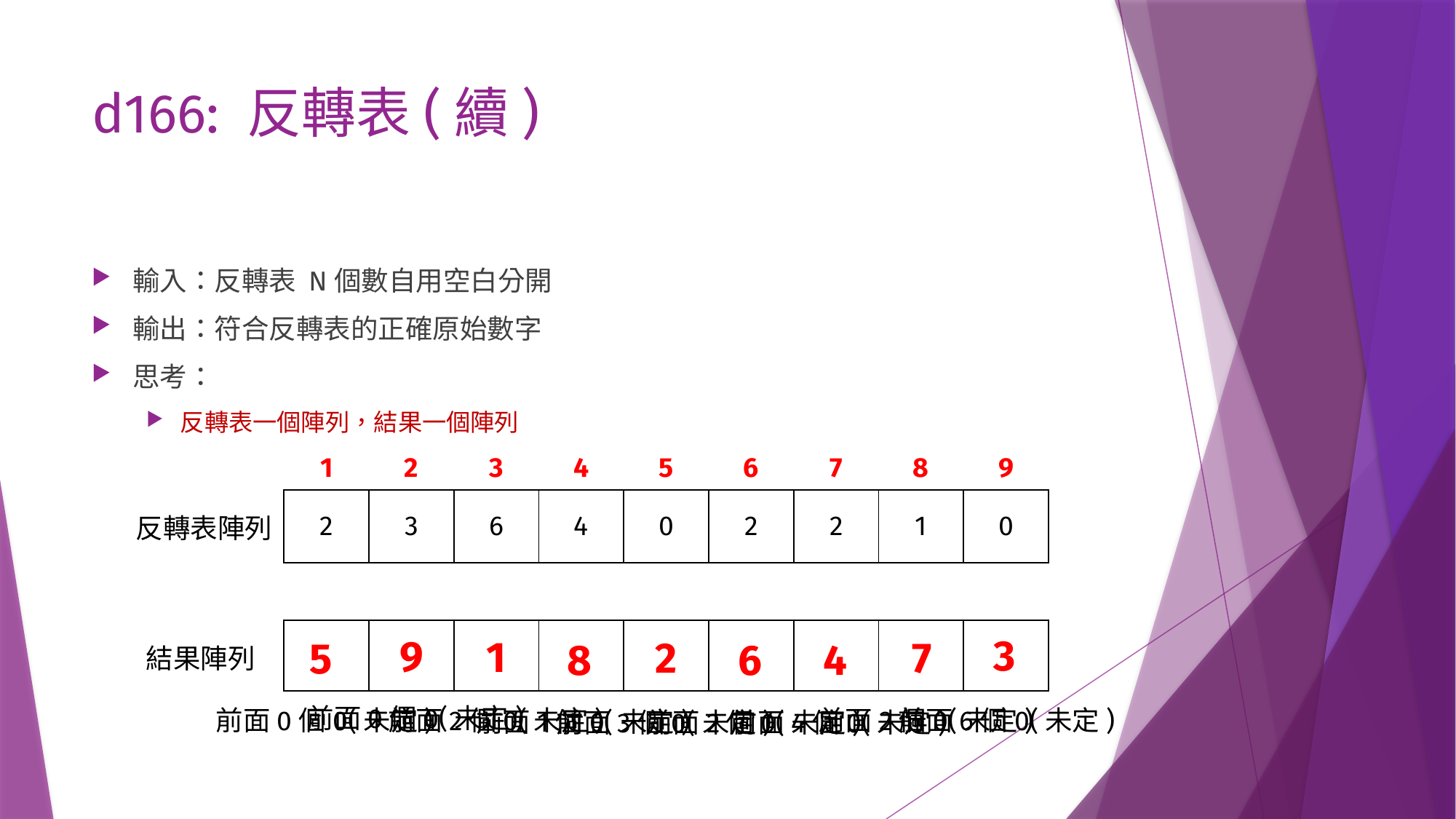

# d166: 反轉表(續)
輸入：反轉表 N個數自用空白分開
輸出：符合反轉表的正確原始數字
思考：
反轉表一個陣列，結果一個陣列
| 1 | 2 | 3 | 4 | 5 | 6 | 7 | 8 | 9 |
| --- | --- | --- | --- | --- | --- | --- | --- | --- |
| 2 | 3 | 6 | 4 | 0 | 2 | 2 | 1 | 0 |
反轉表陣列
| 0 | 0 | 0 | 0 | 0 | 0 | 0 | 0 | 0 |
| --- | --- | --- | --- | --- | --- | --- | --- | --- |
3
9
1
2
7
5
8
6
4
結果陣列
前面0個0(未定)
前面2個0(未定)
前面0個0(未定)
前面2個0(未定)
前面6個0(未定)
前面1個0(未定)
前面3個0(未定)
前面2個0(未定)
前面4個0(未定)